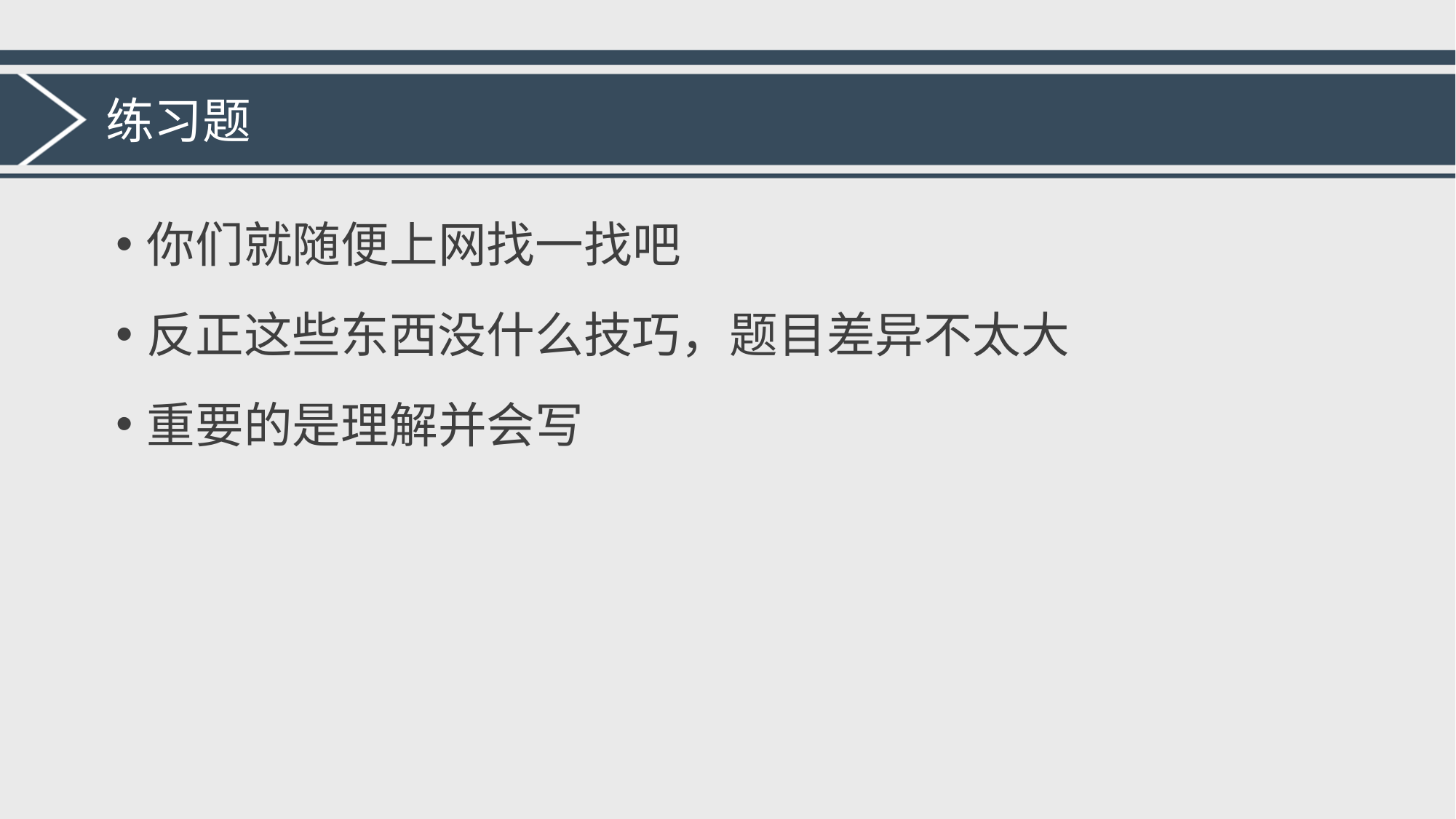

# 练习题
你们就随便上网找一找吧
反正这些东西没什么技巧，题目差异不太大
重要的是理解并会写